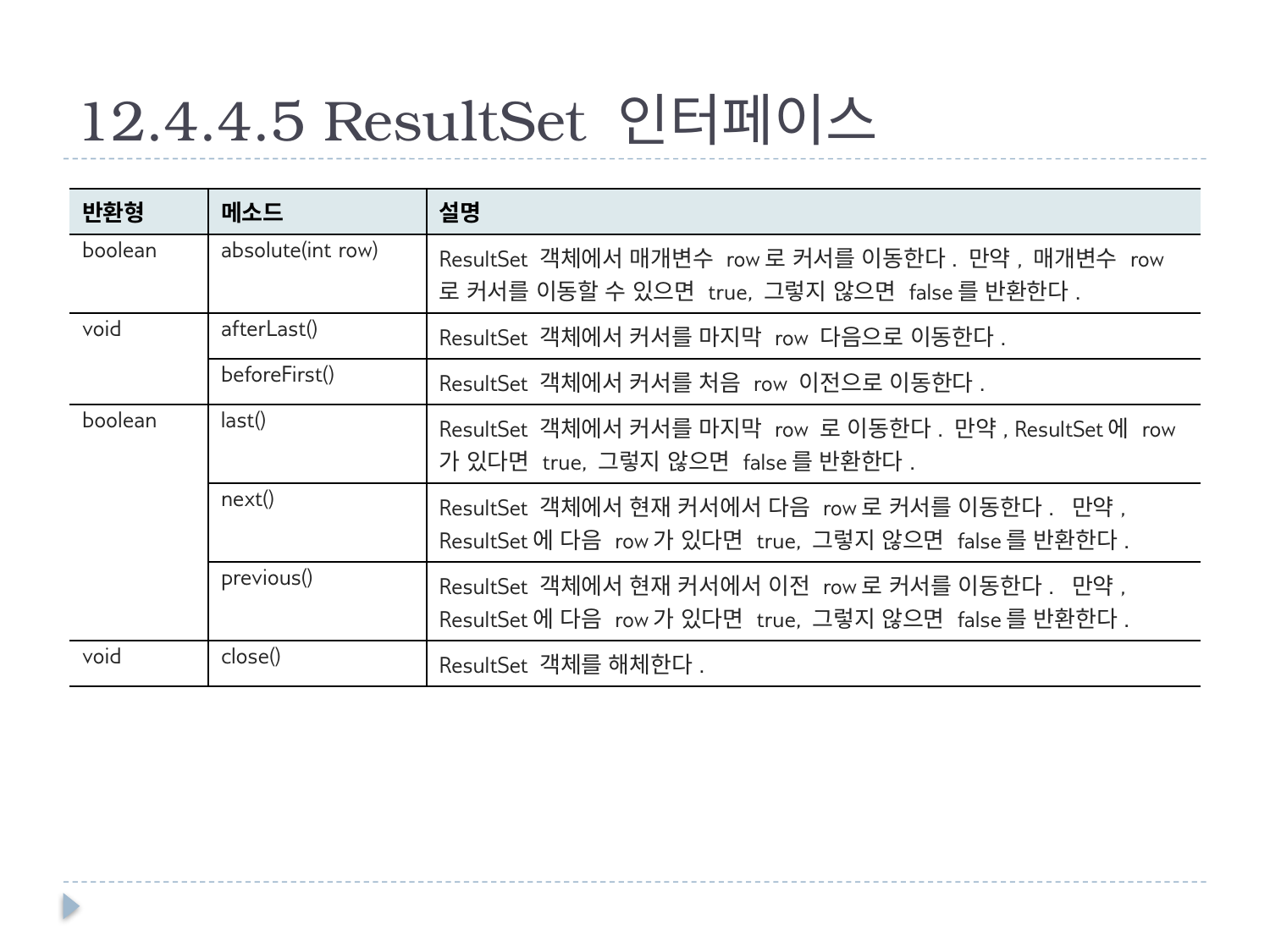

# 12.4.4.5 ResultSet 인터페이스

| 반환형 | 메소드 | 설명 |
| --- | --- | --- |
| boolean | absolute(int row) | ResultSet 객체에서 매개변수 row로 커서를 이동한다. 만약, 매개변수 row로 커서를 이동할 수 있으면 true, 그렇지 않으면 false를 반환한다. |
| void | afterLast() | ResultSet 객체에서 커서를 마지막 row 다음으로 이동한다. |
|  | beforeFirst() | ResultSet 객체에서 커서를 처음 row 이전으로 이동한다. |
| boolean | last() | ResultSet 객체에서 커서를 마지막 row 로 이동한다. 만약, ResultSet에 row가 있다면 true, 그렇지 않으면 false를 반환한다. |
|  | next() | ResultSet 객체에서 현재 커서에서 다음 row로 커서를 이동한다. 만약, ResultSet에 다음 row가 있다면 true, 그렇지 않으면 false를 반환한다. |
|  | previous() | ResultSet 객체에서 현재 커서에서 이전 row로 커서를 이동한다. 만약, ResultSet에 다음 row가 있다면 true, 그렇지 않으면 false를 반환한다. |
| void | close() | ResultSet 객체를 해체한다. |